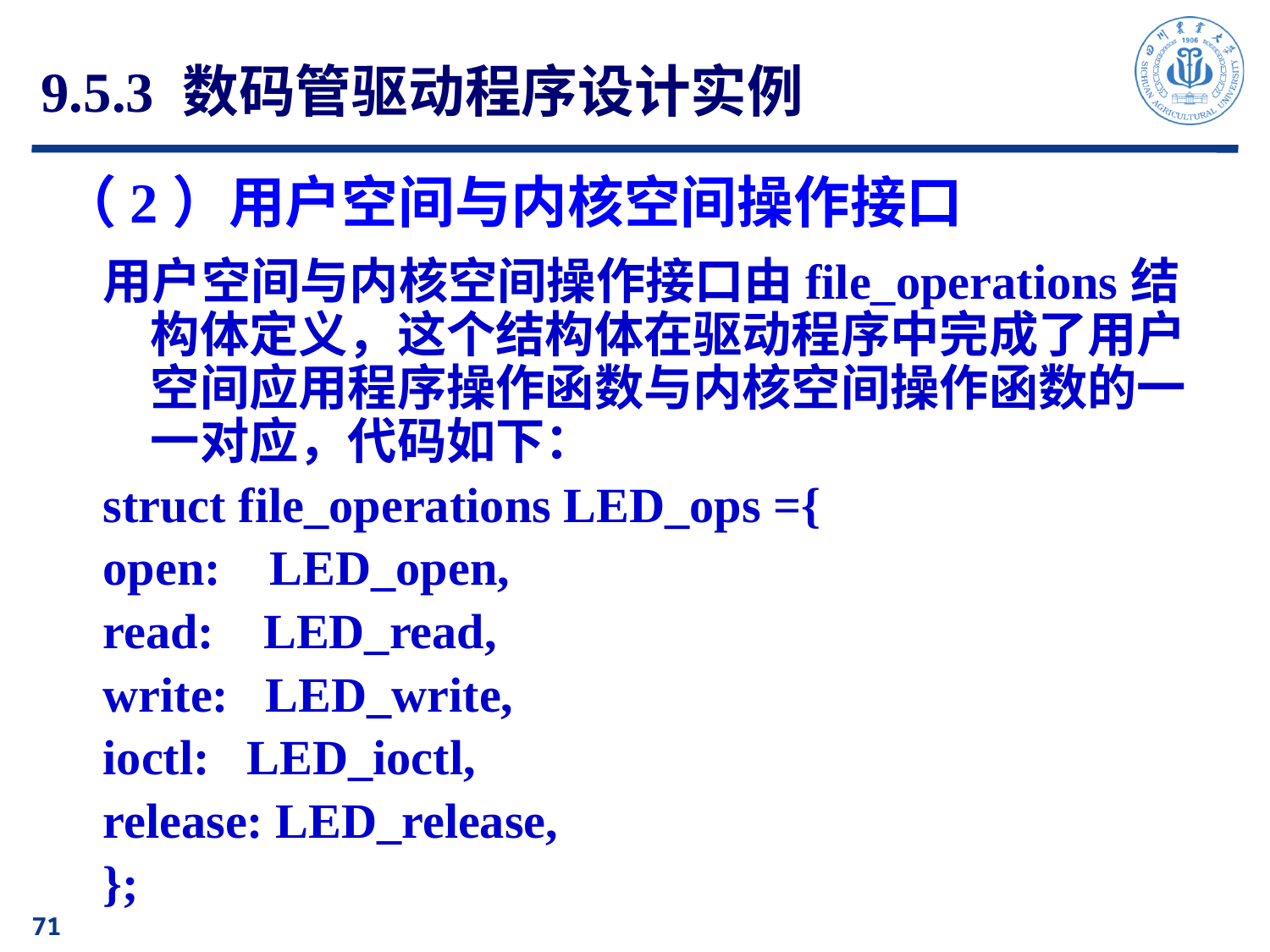

9.5.3 数码管驱动程序设计实例
# （2）用户空间与内核空间操作接口
用户空间与内核空间操作接口由file_operations结构体定义，这个结构体在驱动程序中完成了用户空间应用程序操作函数与内核空间操作函数的一一对应，代码如下：
struct file_operations LED_ops ={
open:    LED_open,
read:    LED_read,
write:   LED_write,
ioctl:   LED_ioctl,
release: LED_release,
};